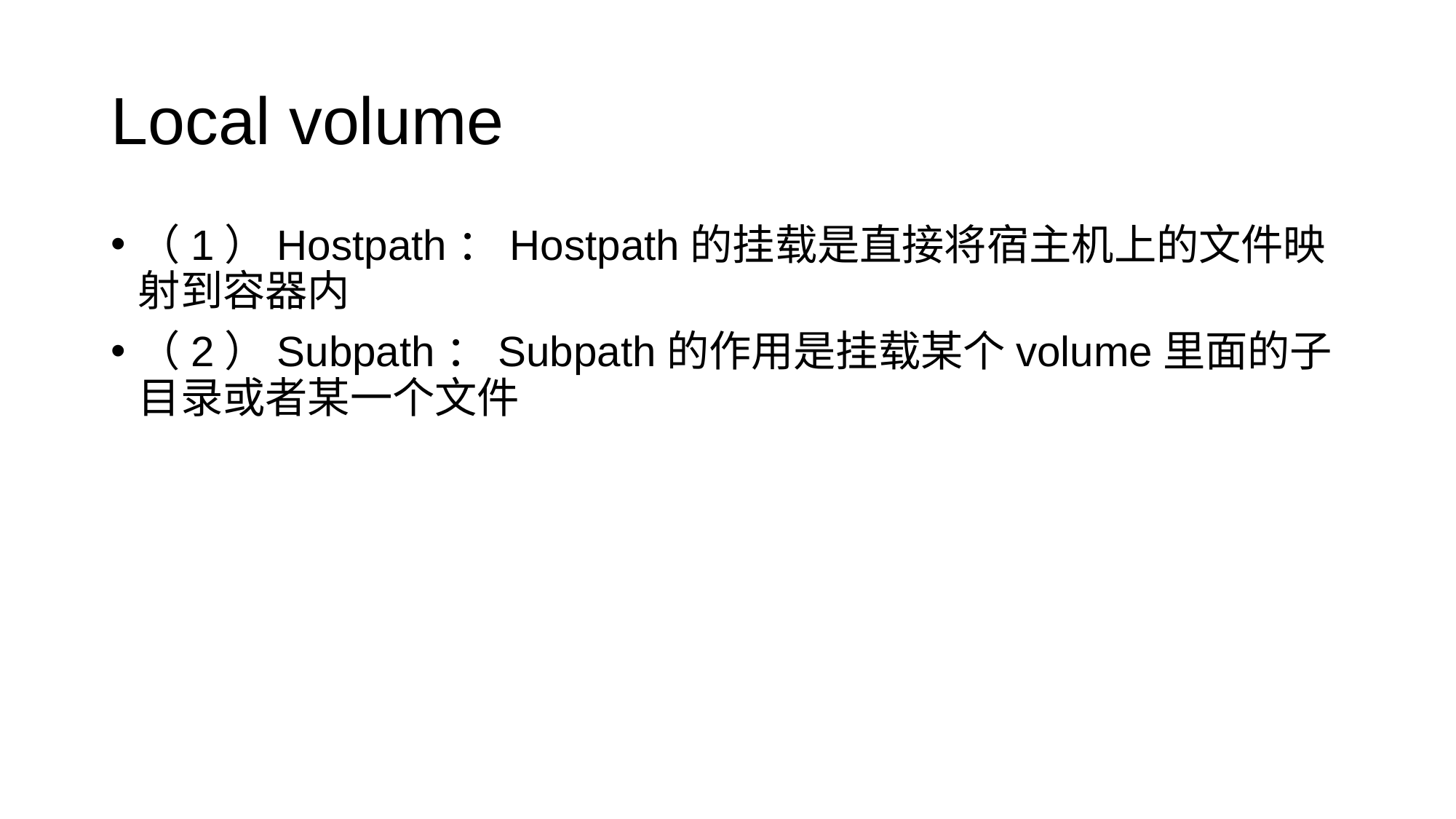

# Local volume
（1）Hostpath：Hostpath的挂载是直接将宿主机上的文件映射到容器内
（2）Subpath：Subpath的作用是挂载某个volume里面的子目录或者某一个文件